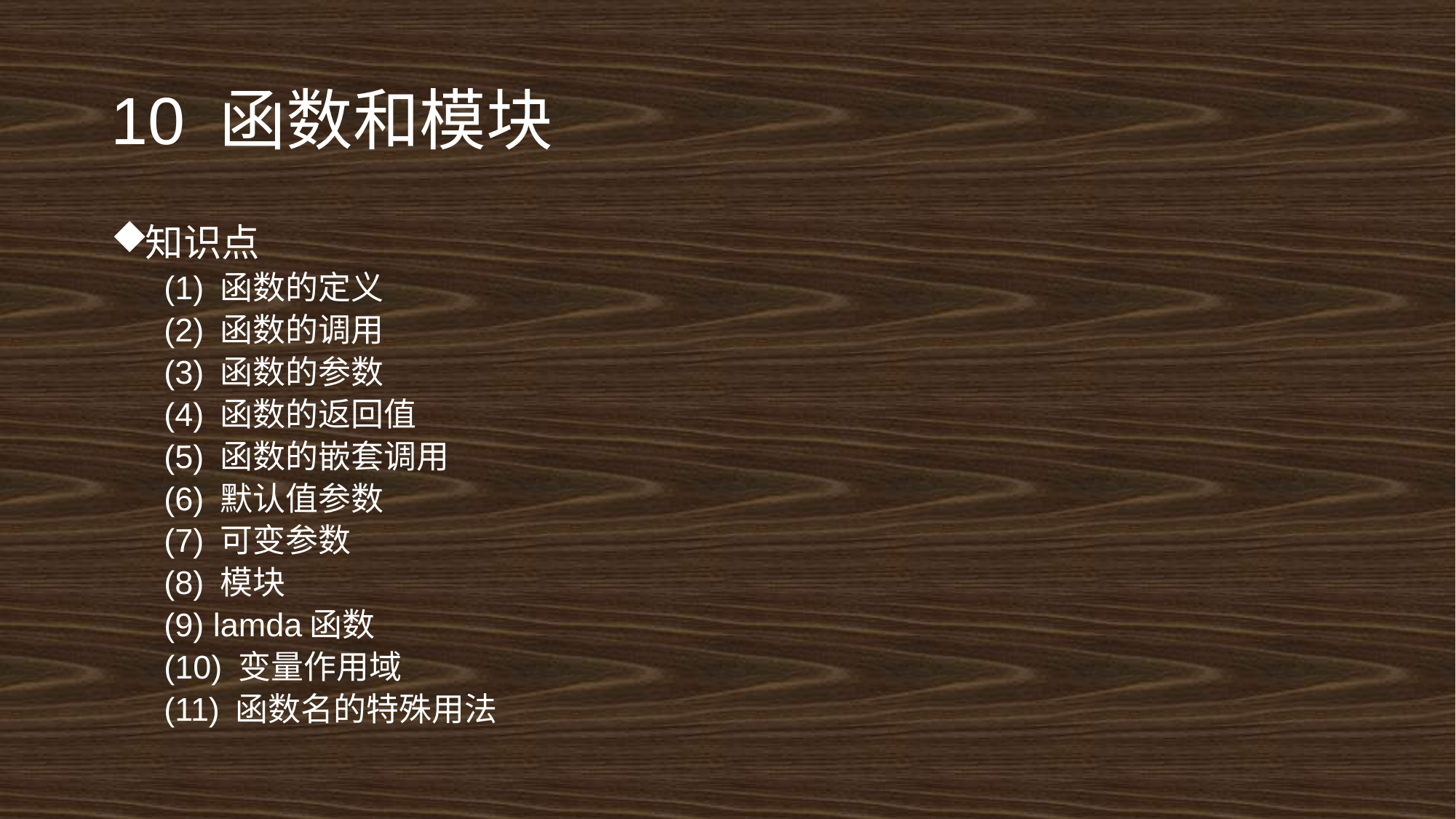

# 10 函数和模块
知识点
(1) 函数的定义
(2) 函数的调用
(3) 函数的参数
(4) 函数的返回值
(5) 函数的嵌套调用
(6) 默认值参数
(7) 可变参数
(8) 模块
(9) lamda函数
(10) 变量作用域
(11) 函数名的特殊用法